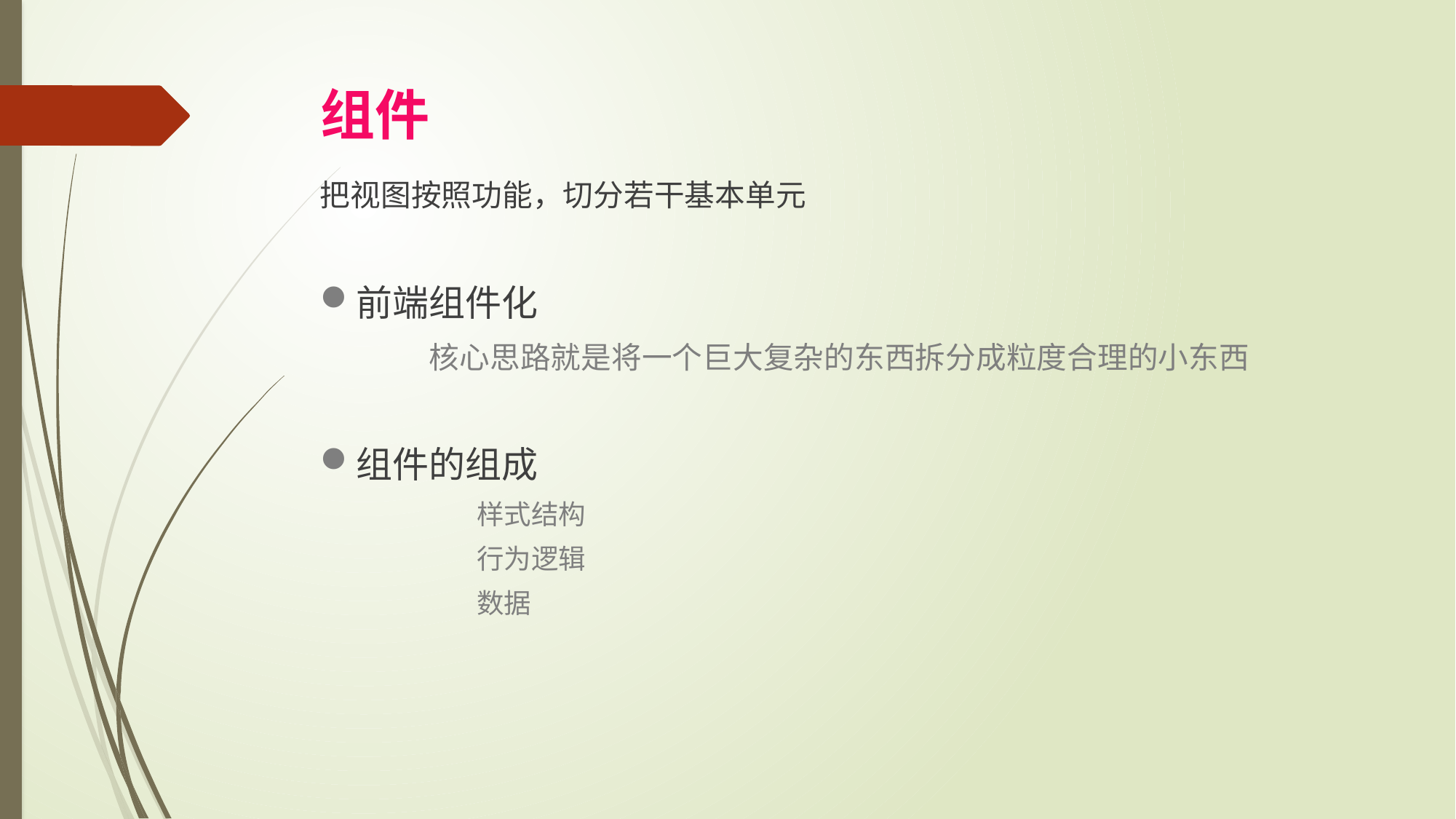

# 组件
把视图按照功能，切分若干基本单元

前端组件化
	核心思路就是将一个巨大复杂的东西拆分成粒度合理的小东西

组件的组成
	样式结构
	行为逻辑
	数据